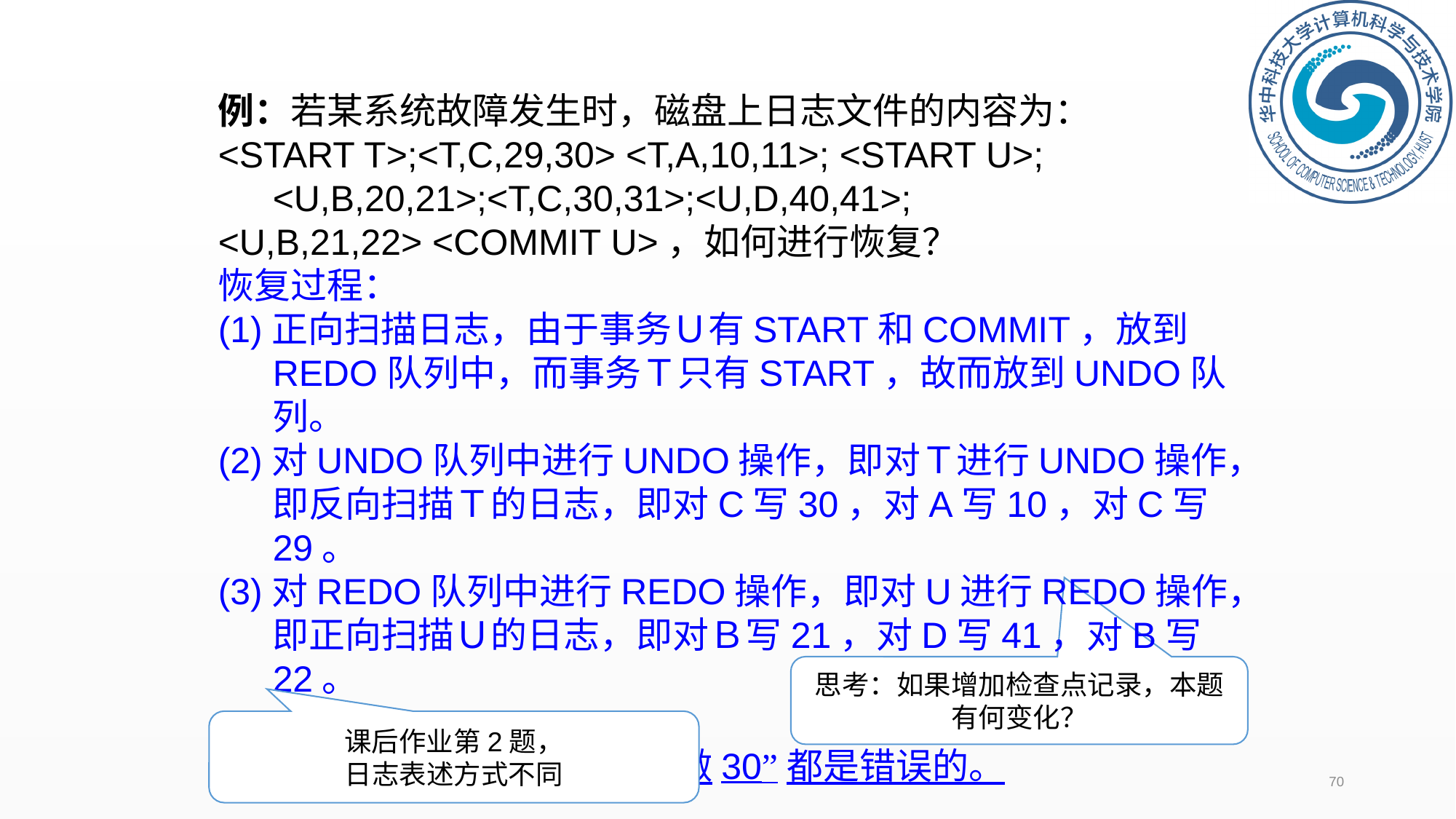

例：若某系统故障发生时，磁盘上日志文件的内容为：
<START T>;<T,C,29,30> <T,A,10,11>; <START U>; <U,B,20,21>;<T,C,30,31>;<U,D,40,41>;
<U,B,21,22> <COMMIT U>，如何进行恢复？
恢复过程：
(1)正向扫描日志，由于事务Ｕ有START和COMMIT，放到REDO队列中，而事务Ｔ只有START，故而放到UNDO队列。
(2)对UNDO队列中进行UNDO操作，即对Ｔ进行UNDO操作，即反向扫描Ｔ的日志，即对C写30，对A写10，对C写29。
(3)对REDO队列中进行REDO操作，即对U进行REDO操作，即正向扫描Ｕ的日志，即对Ｂ写21，对D写41，对B写22。

注意：写成类似“Ｃ由29变做30”都是错误的。
思考：如果增加检查点记录，本题有何变化？
课后作业第2题，
日志表述方式不同
70